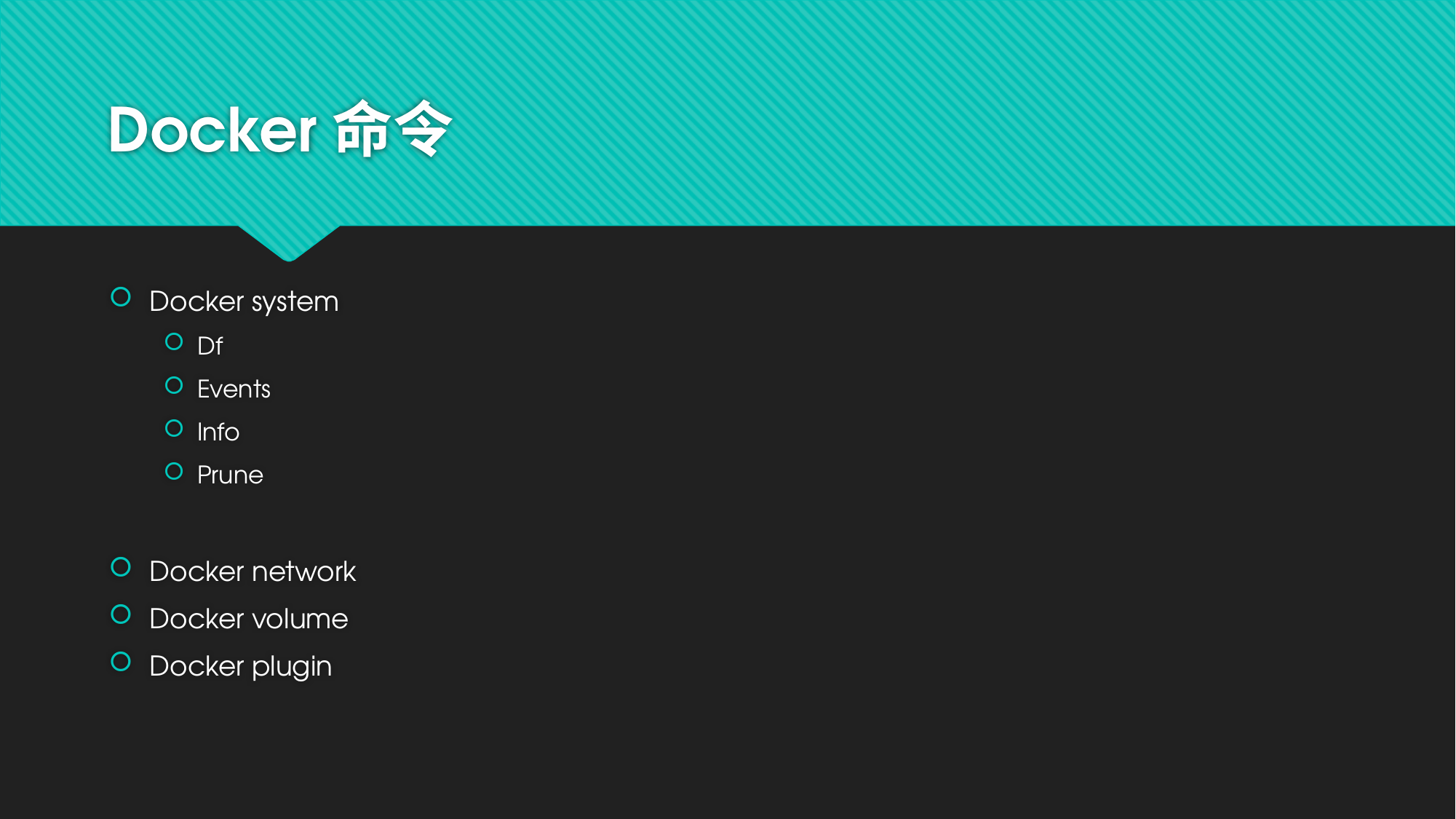

# Docker命令
Docker system
Df
Events
Info
Prune

Docker network
Docker volume
Docker plugin